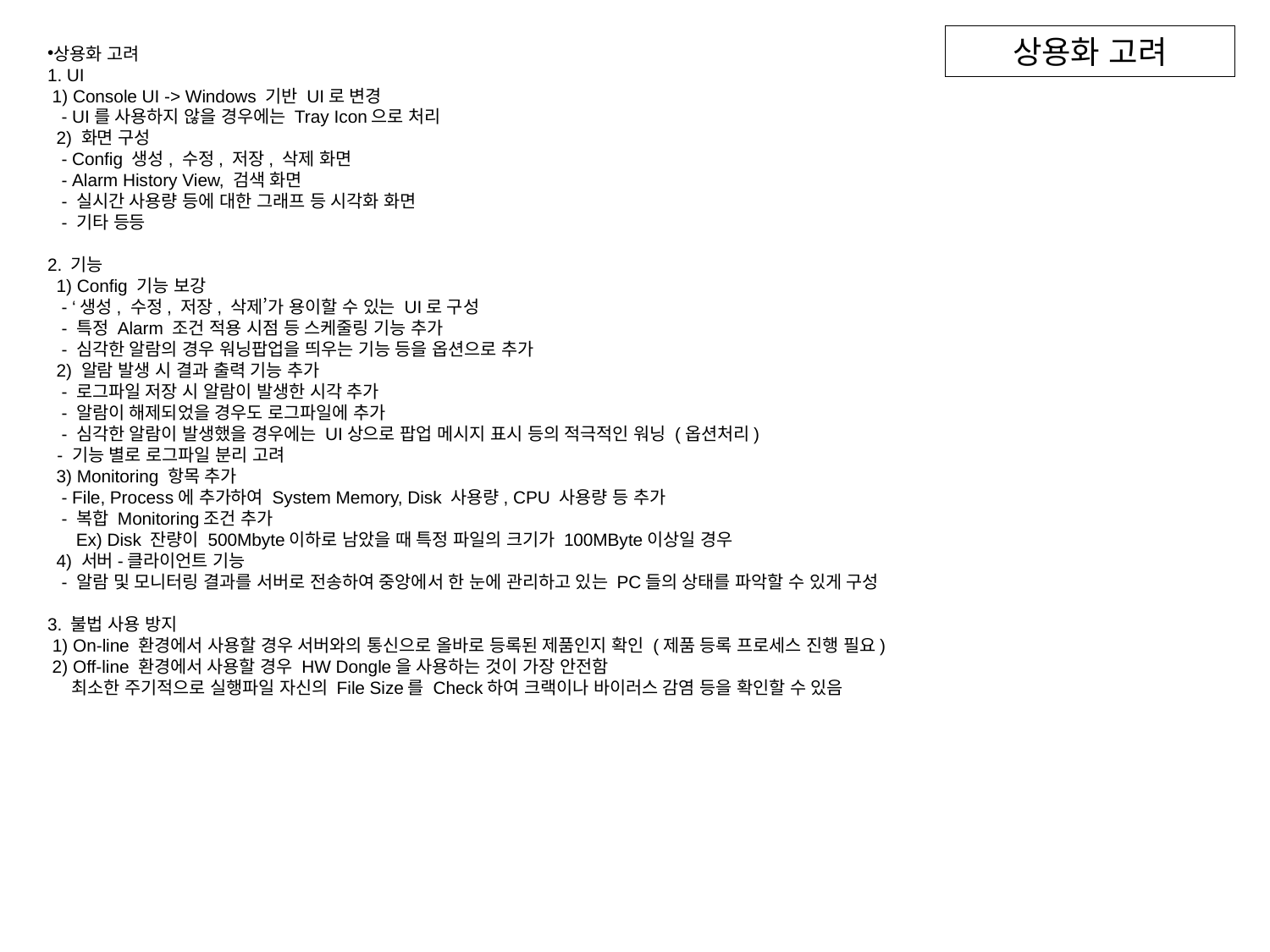

상용화 고려
상용화 고려
1. UI
 1) Console UI -> Windows 기반 UI로 변경 
  - UI를 사용하지 않을 경우에는 Tray Icon으로 처리
 2) 화면 구성
  - Config 생성, 수정, 저장, 삭제 화면
  - Alarm History View, 검색 화면
  - 실시간 사용량 등에 대한 그래프 등 시각화 화면
  - 기타 등등
2. 기능
 1) Config 기능 보강
  - ‘생성, 수정, 저장, 삭제’가 용이할 수 있는 UI로 구성
  - 특정 Alarm 조건 적용 시점 등 스케줄링 기능 추가
  - 심각한 알람의 경우 워닝팝업을 띄우는 기능 등을 옵션으로 추가
 2) 알람 발생 시 결과 출력 기능 추가
  - 로그파일 저장 시 알람이 발생한 시각 추가
  - 알람이 해제되었을 경우도 로그파일에 추가
  - 심각한 알람이 발생했을 경우에는 UI상으로 팝업 메시지 표시 등의 적극적인 워닝 (옵션처리)
  - 기능 별로 로그파일 분리 고려
 3) Monitoring 항목 추가
  - File, Process에 추가하여 System Memory, Disk 사용량, CPU 사용량 등 추가
  - 복합 Monitoring조건 추가
     Ex) Disk 잔량이 500Mbyte이하로 남았을 때 특정 파일의 크기가 100MByte이상일 경우
 4) 서버-클라이언트 기능
  - 알람 및 모니터링 결과를 서버로 전송하여 중앙에서 한 눈에 관리하고 있는 PC들의 상태를 파악할 수 있게 구성

3. 불법 사용 방지
 1) On-line 환경에서 사용할 경우 서버와의 통신으로 올바로 등록된 제품인지 확인 (제품 등록 프로세스 진행 필요)
 2) Off-line 환경에서 사용할 경우 HW Dongle을 사용하는 것이 가장 안전함
     최소한 주기적으로 실행파일 자신의 File Size를 Check하여 크랙이나 바이러스 감염 등을 확인할 수 있음